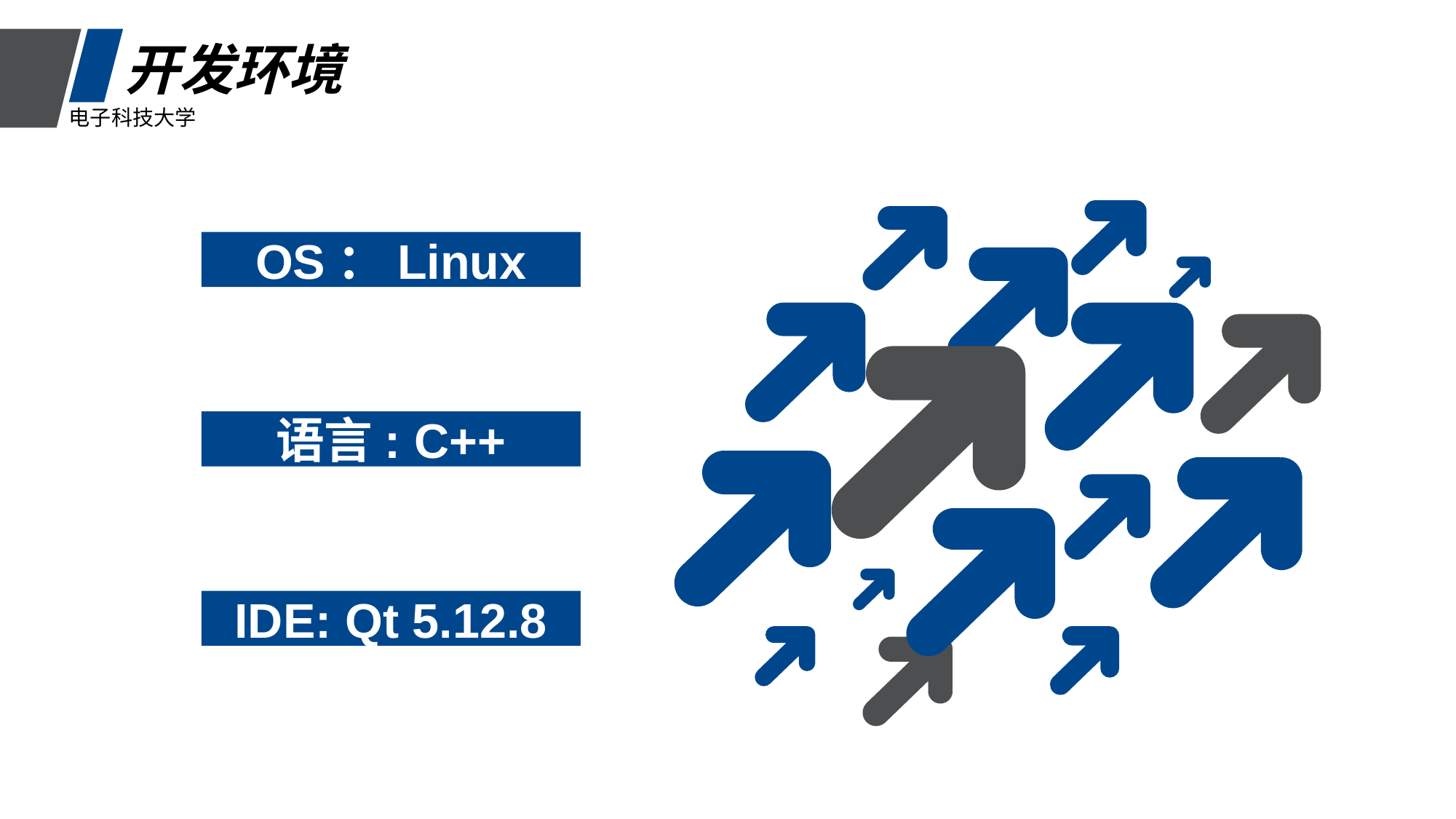

开发环境
电子科技大学

OS：Linux
语言: C++
IDE: Qt 5.12.8